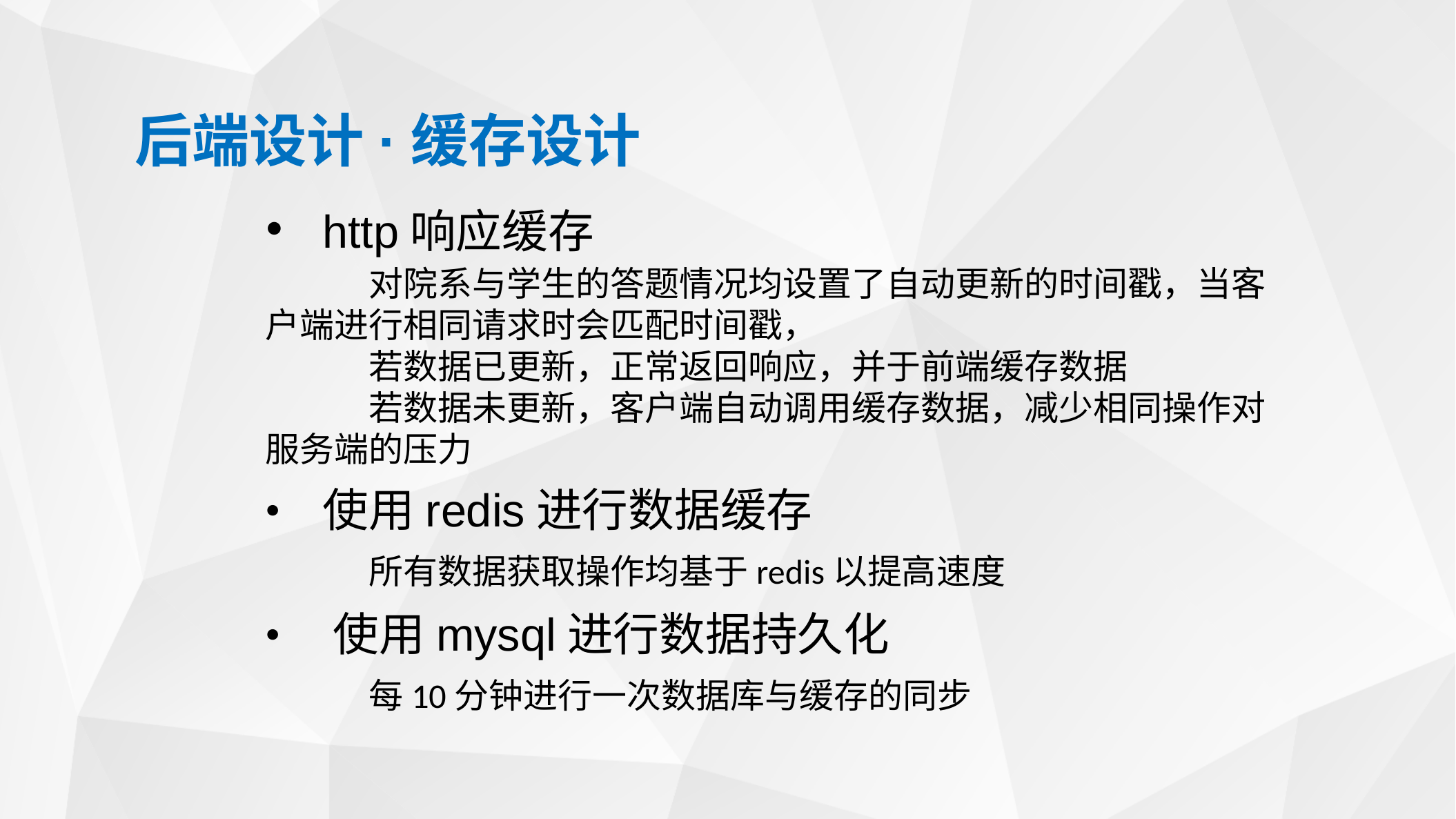

后端设计·缓存设计
·   http响应缓存
	对院系与学生的答题情况均设置了自动更新的时间戳，当客户端进行相同请求时会匹配时间戳，
	若数据已更新，正常返回响应，并于前端缓存数据
	若数据未更新，客户端自动调用缓存数据，减少相同操作对服务端的压力
·   使用redis进行数据缓存
	所有数据获取操作均基于redis以提高速度
·   使用mysql进行数据持久化
	每10分钟进行一次数据库与缓存的同步